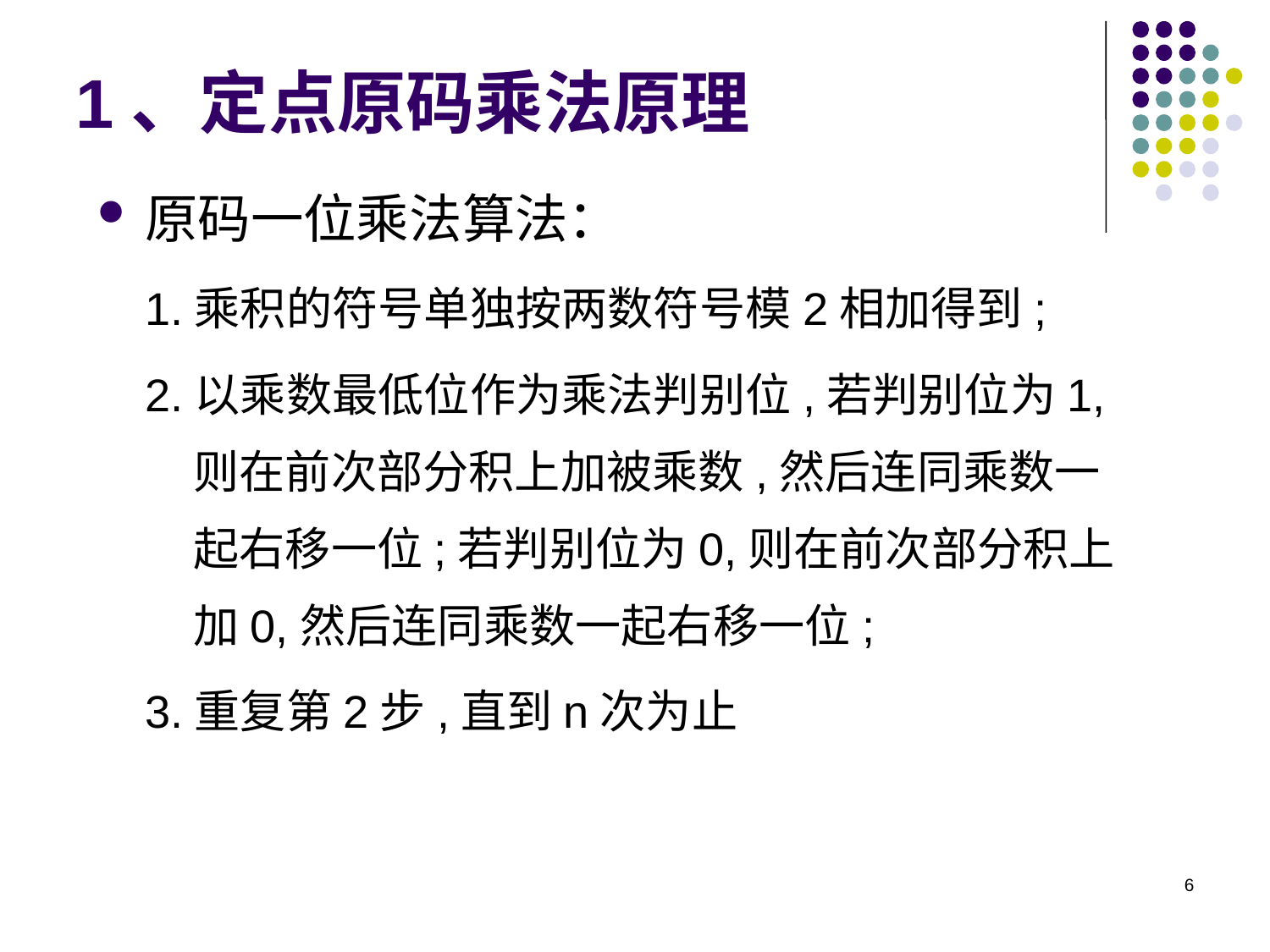

1、定点原码乘法原理
原码一位乘法算法：
1.乘积的符号单独按两数符号模2相加得到;
2.以乘数最低位作为乘法判别位,若判别位为1,则在前次部分积上加被乘数,然后连同乘数一起右移一位;若判别位为0,则在前次部分积上加0,然后连同乘数一起右移一位;
3.重复第2步,直到n次为止

6